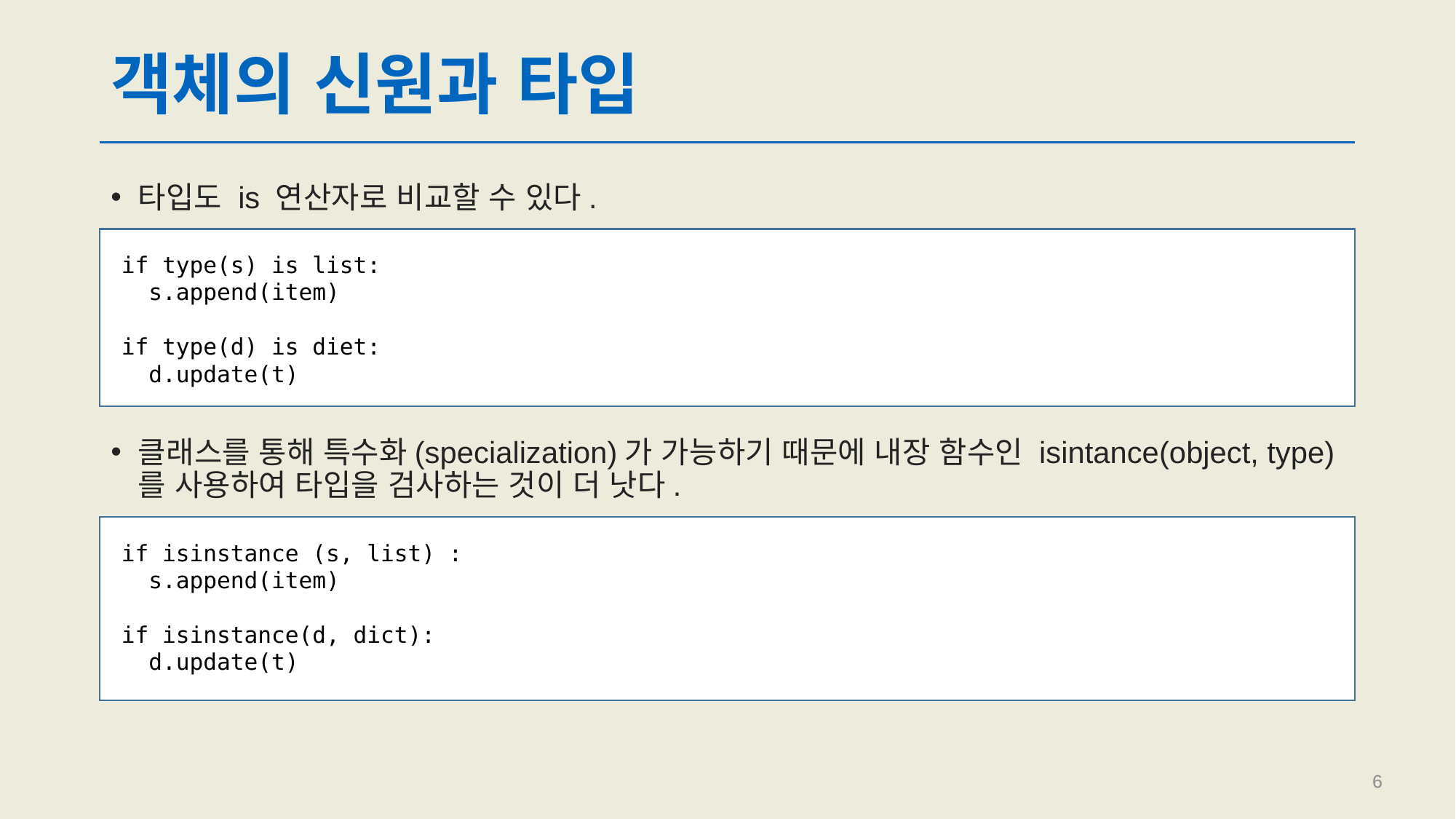

# 객체의 신원과 타입
타입도 is 연산자로 비교할 수 있다.
if type(s) is list:
  s.append(item)

if type(d) is diet:
  d.update(t)
클래스를 통해 특수화(specialization)가 가능하기 때문에 내장 함수인 isintance(object, type)를 사용하여 타입을 검사하는 것이 더 낫다.
if isinstance (s, list) :
  s.append(item)

if isinstance(d, dict):
  d.update(t)
6